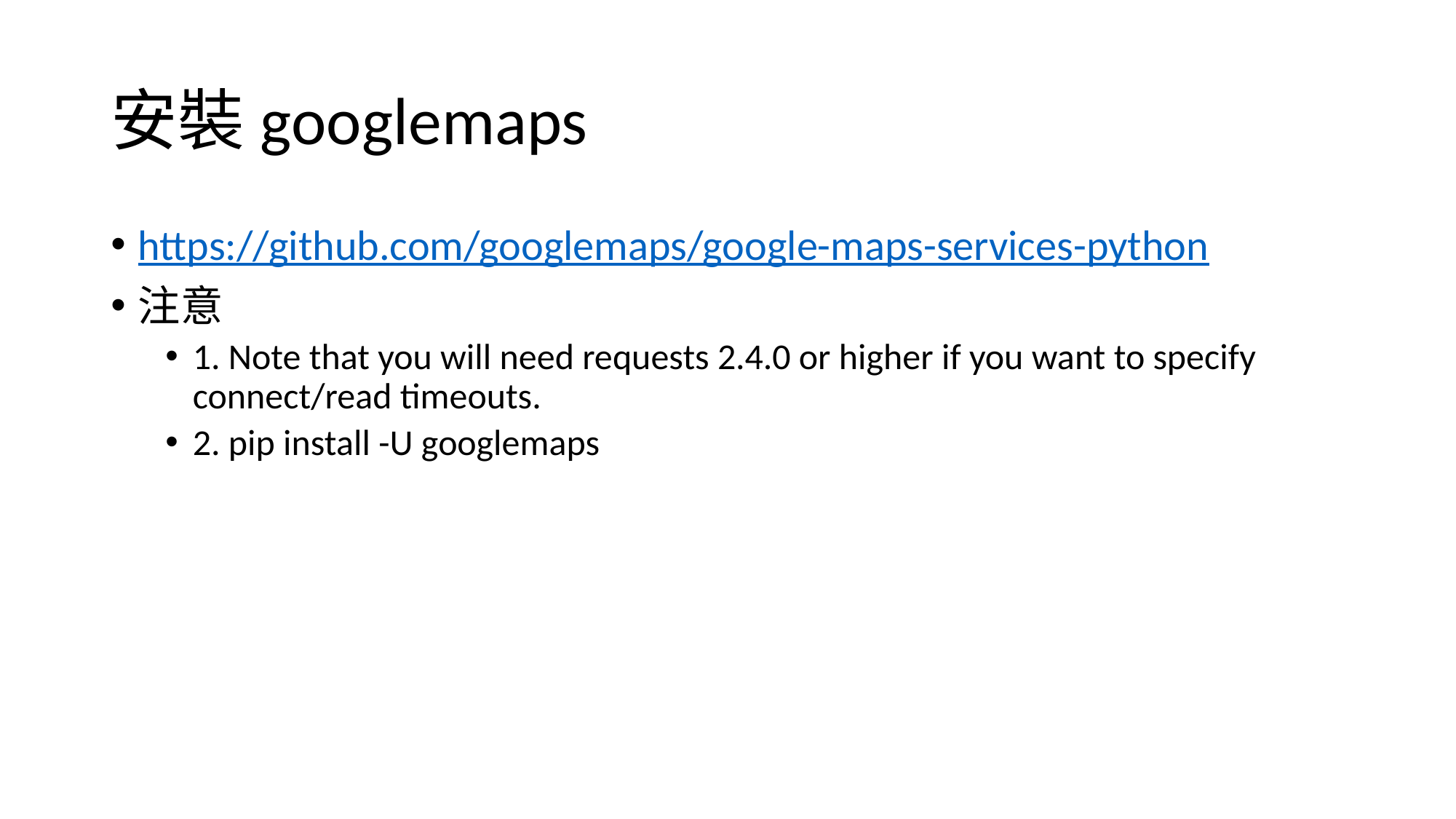

# 安裝googlemaps
https://github.com/googlemaps/google-maps-services-python
注意
1. Note that you will need requests 2.4.0 or higher if you want to specify connect/read timeouts.
2. pip install -U googlemaps